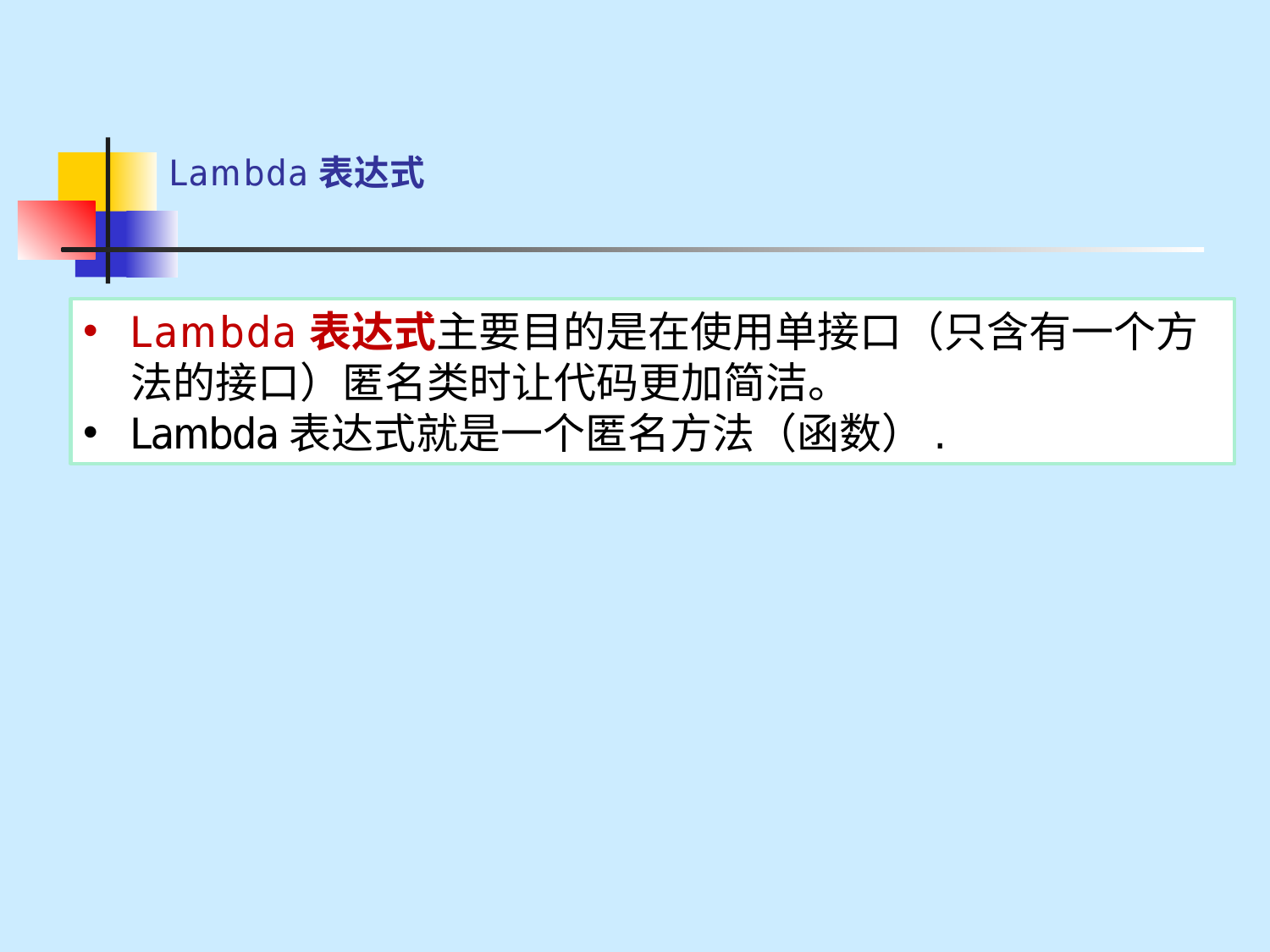

# Lambda表达式
Lambda表达式主要目的是在使用单接口（只含有一个方法的接口）匿名类时让代码更加简洁。
Lambda表达式就是一个匿名方法（函数）.